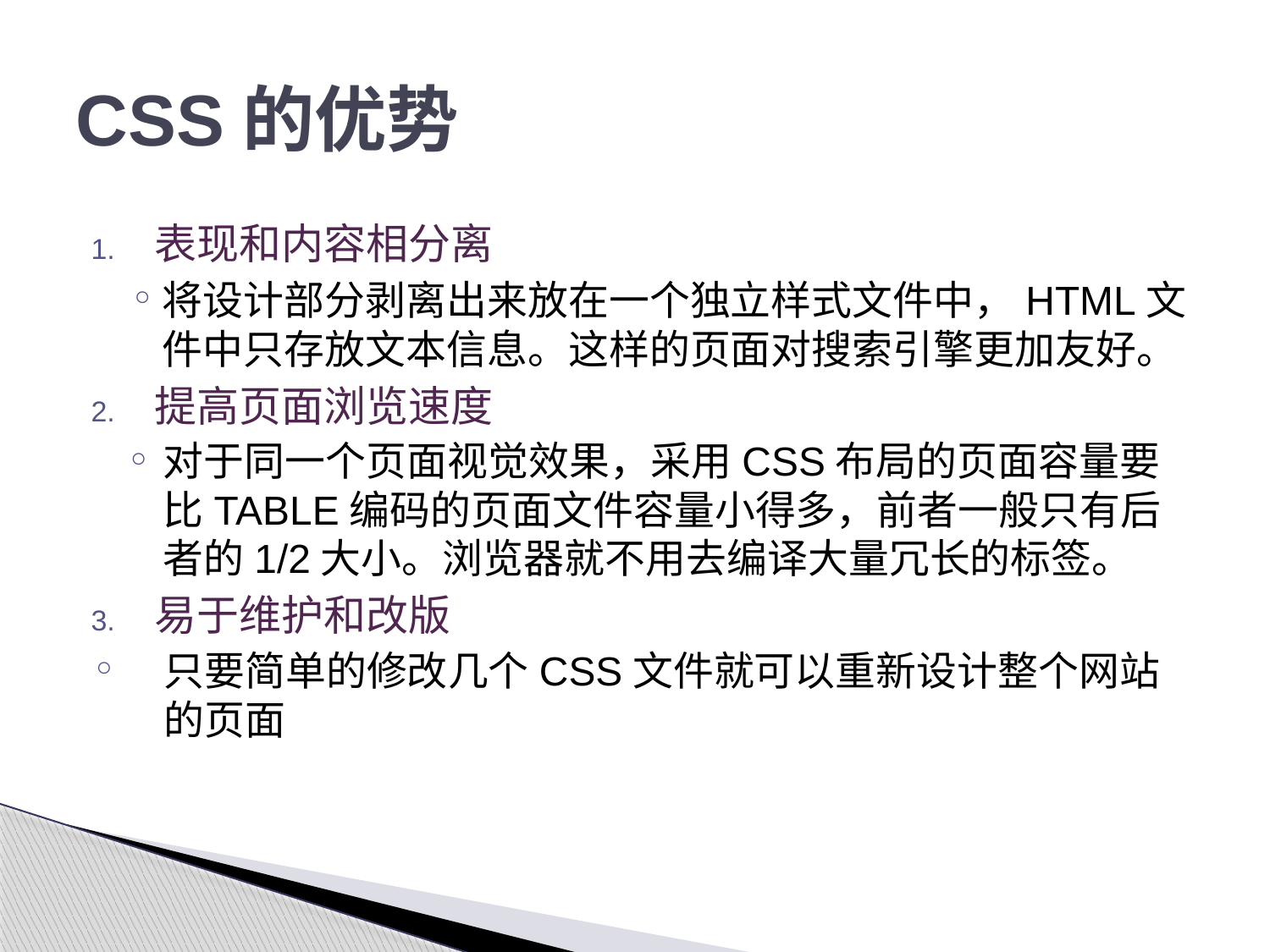

# CSS的优势
表现和内容相分离
将设计部分剥离出来放在一个独立样式文件中，HTML文件中只存放文本信息。这样的页面对搜索引擎更加友好。
提高页面浏览速度
对于同一个页面视觉效果，采用CSS布局的页面容量要比TABLE编码的页面文件容量小得多，前者一般只有后者的1/2大小。浏览器就不用去编译大量冗长的标签。
易于维护和改版
只要简单的修改几个CSS文件就可以重新设计整个网站的页面